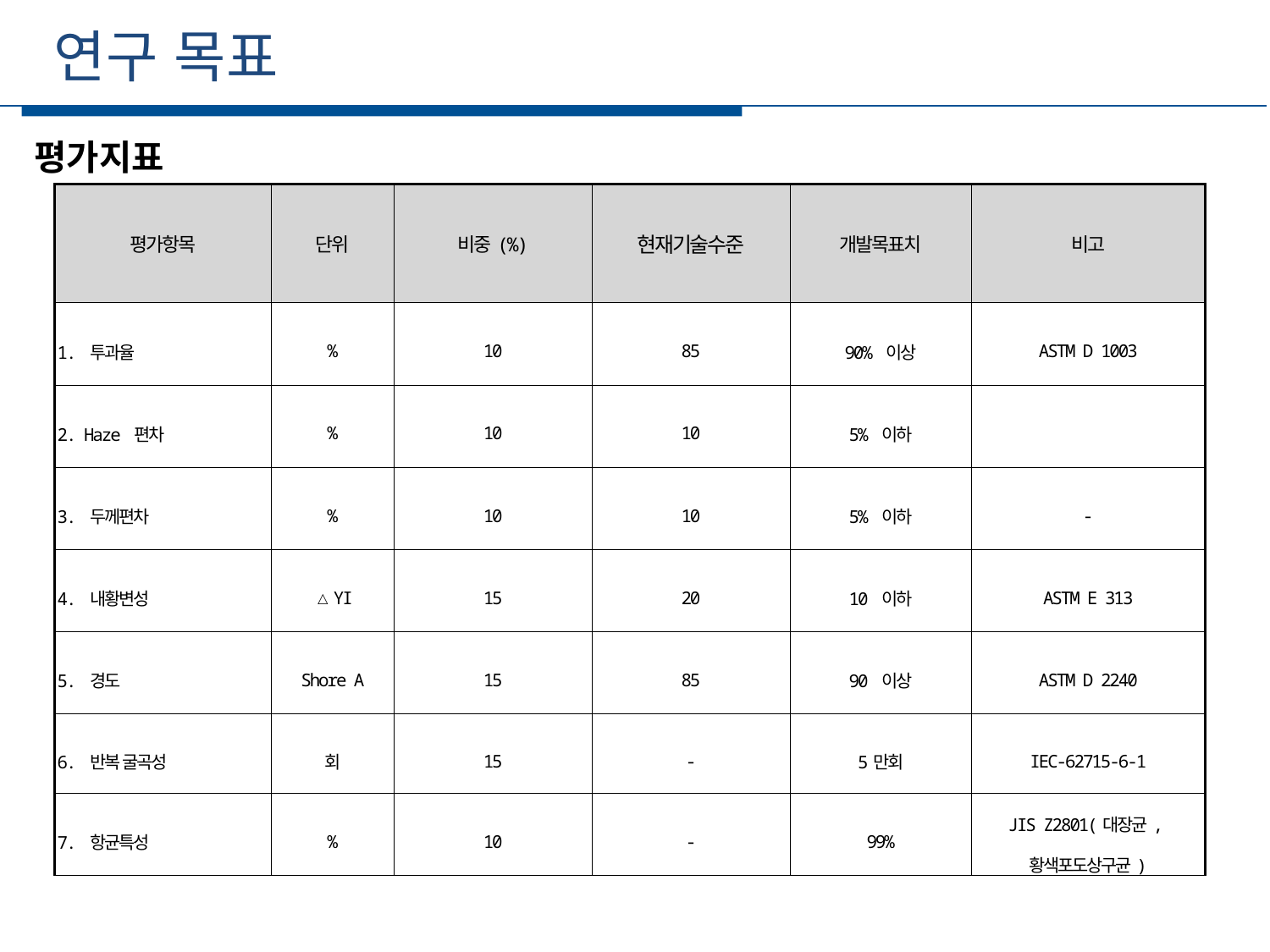

연구 목표
세부일정

평가지표
| 평가항목 | 단위 | 비중(%) | 현재기술수준 | 개발목표치 | 비고 |
| --- | --- | --- | --- | --- | --- |
| 1. 투과율 | % | 10 | 85 | 90% 이상 | ASTM D 1003 |
| 2. Haze 편차 | % | 10 | 10 | 5% 이하 |  |
| 3. 두께편차 | % | 10 | 10 | 5% 이하 | - |
| 4. 내황변성 | △YI | 15 | 20 | 10 이하 | ASTM E 313 |
| 5. 경도 | Shore A | 15 | 85 | 90 이상 | ASTM D 2240 |
| 6. 반복 굴곡성 | 회 | 15 | - | 5만회 | IEC-62715-6-1 |
| 7. 항균특성 | % | 10 | - | 99% | JIS Z2801(대장균,황색포도상구균) |